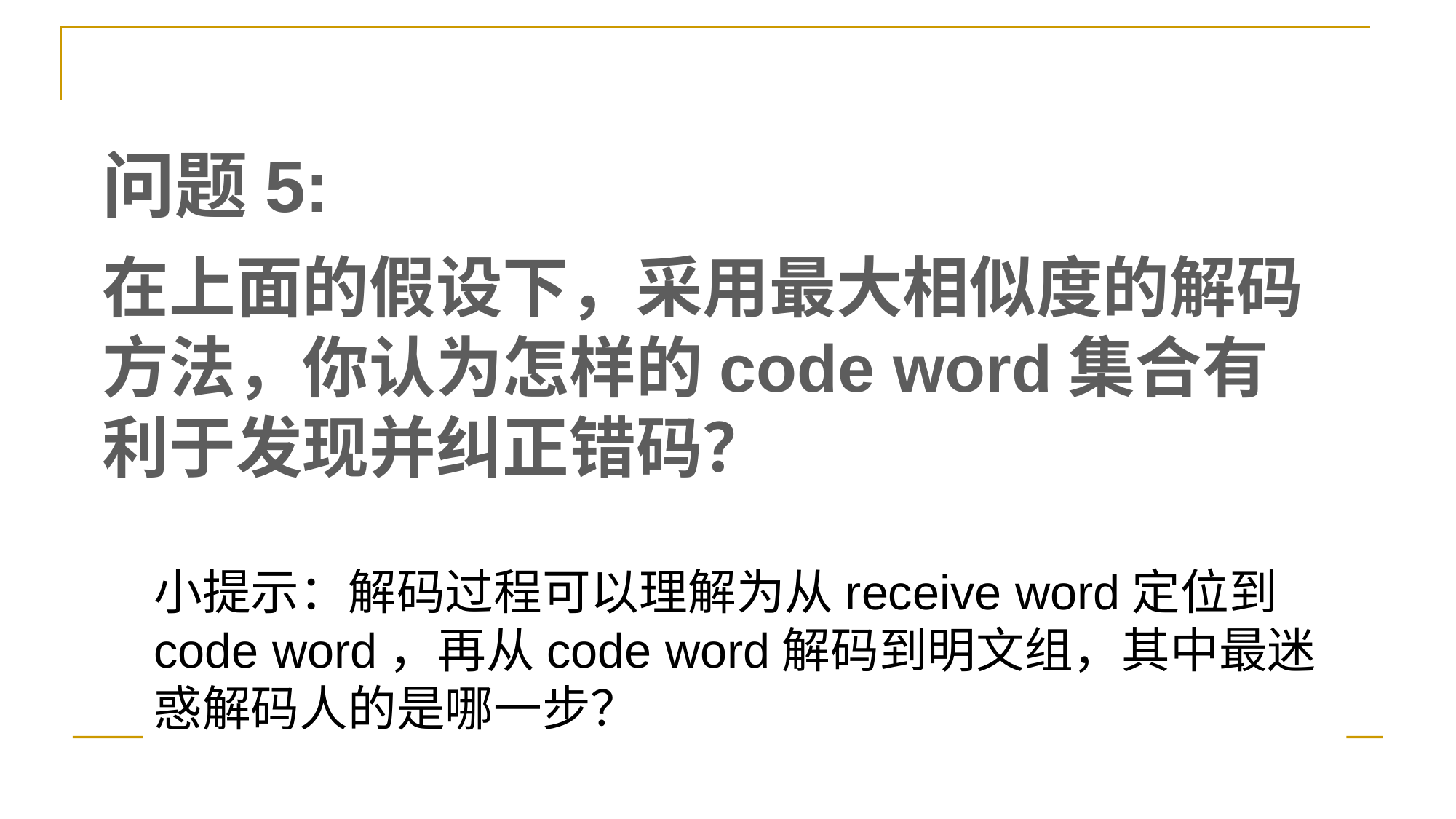

问题5:
在上面的假设下，采用最大相似度的解码方法，你认为怎样的code word集合有利于发现并纠正错码？
小提示：解码过程可以理解为从receive word定位到code word，再从code word解码到明文组，其中最迷惑解码人的是哪一步？